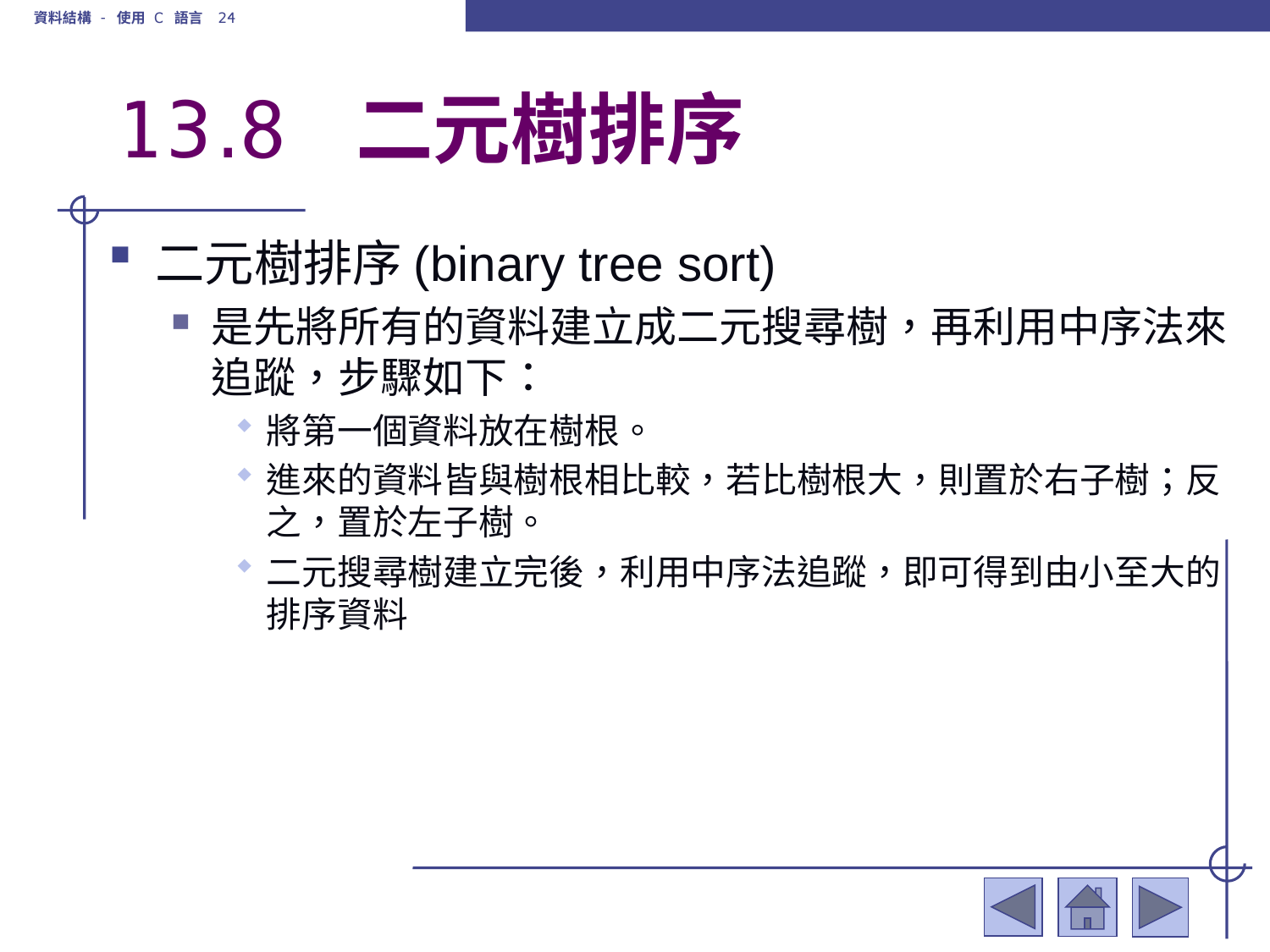

資料結構 - 使用 C 語言   24
# 13.8  二元樹排序
二元樹排序(binary tree sort)
是先將所有的資料建立成二元搜尋樹，再利用中序法來追蹤，步驟如下：
將第一個資料放在樹根。
進來的資料皆與樹根相比較，若比樹根大，則置於右子樹；反之，置於左子樹。
二元搜尋樹建立完後，利用中序法追蹤，即可得到由小至大的排序資料